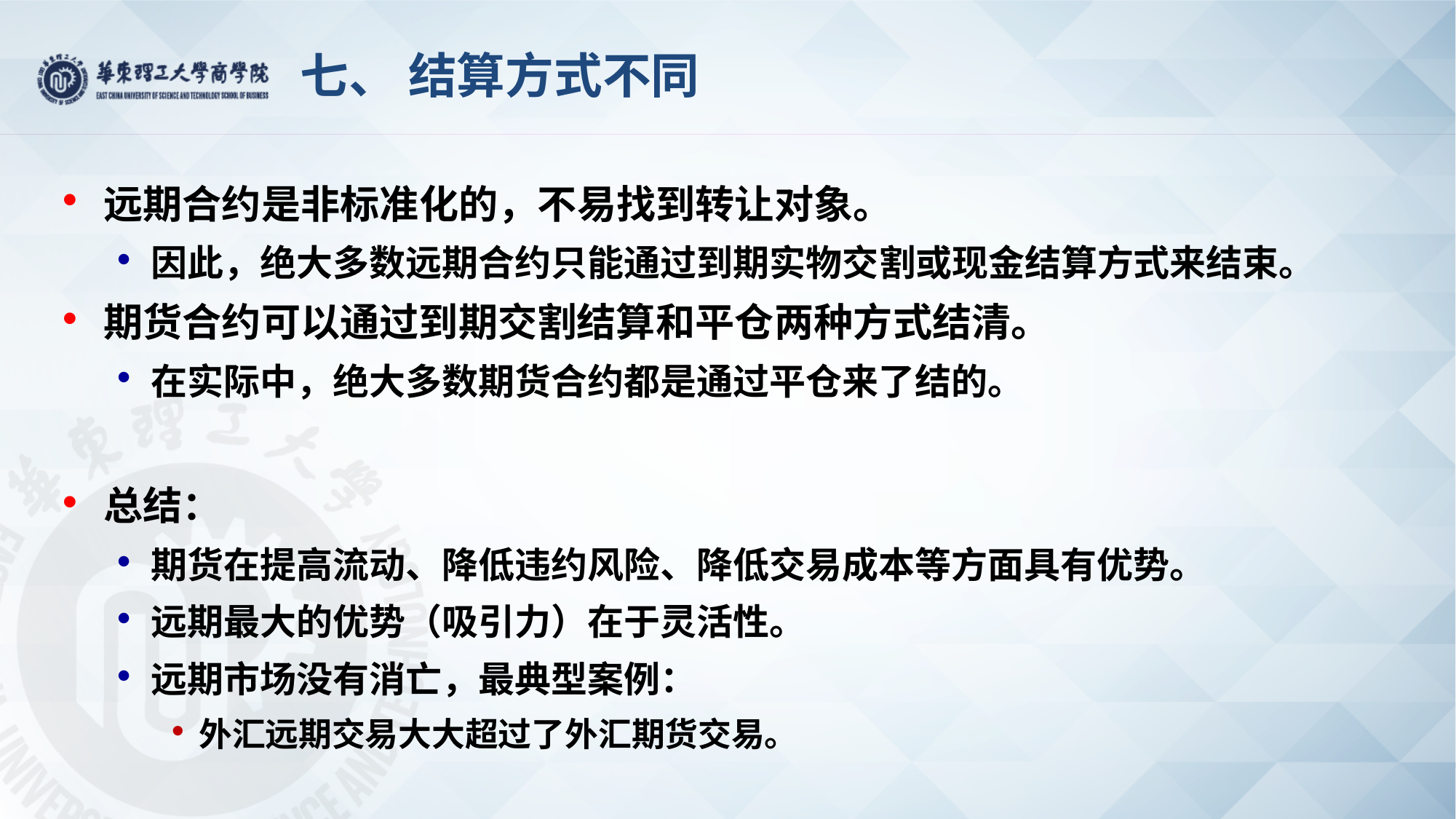

# 七、 结算方式不同
远期合约是非标准化的，不易找到转让对象。
因此，绝大多数远期合约只能通过到期实物交割或现金结算方式来结束。
期货合约可以通过到期交割结算和平仓两种方式结清。
在实际中，绝大多数期货合约都是通过平仓来了结的。

总结：
期货在提高流动、降低违约风险、降低交易成本等方面具有优势。
远期最大的优势（吸引力）在于灵活性。
远期市场没有消亡，最典型案例：
外汇远期交易大大超过了外汇期货交易。